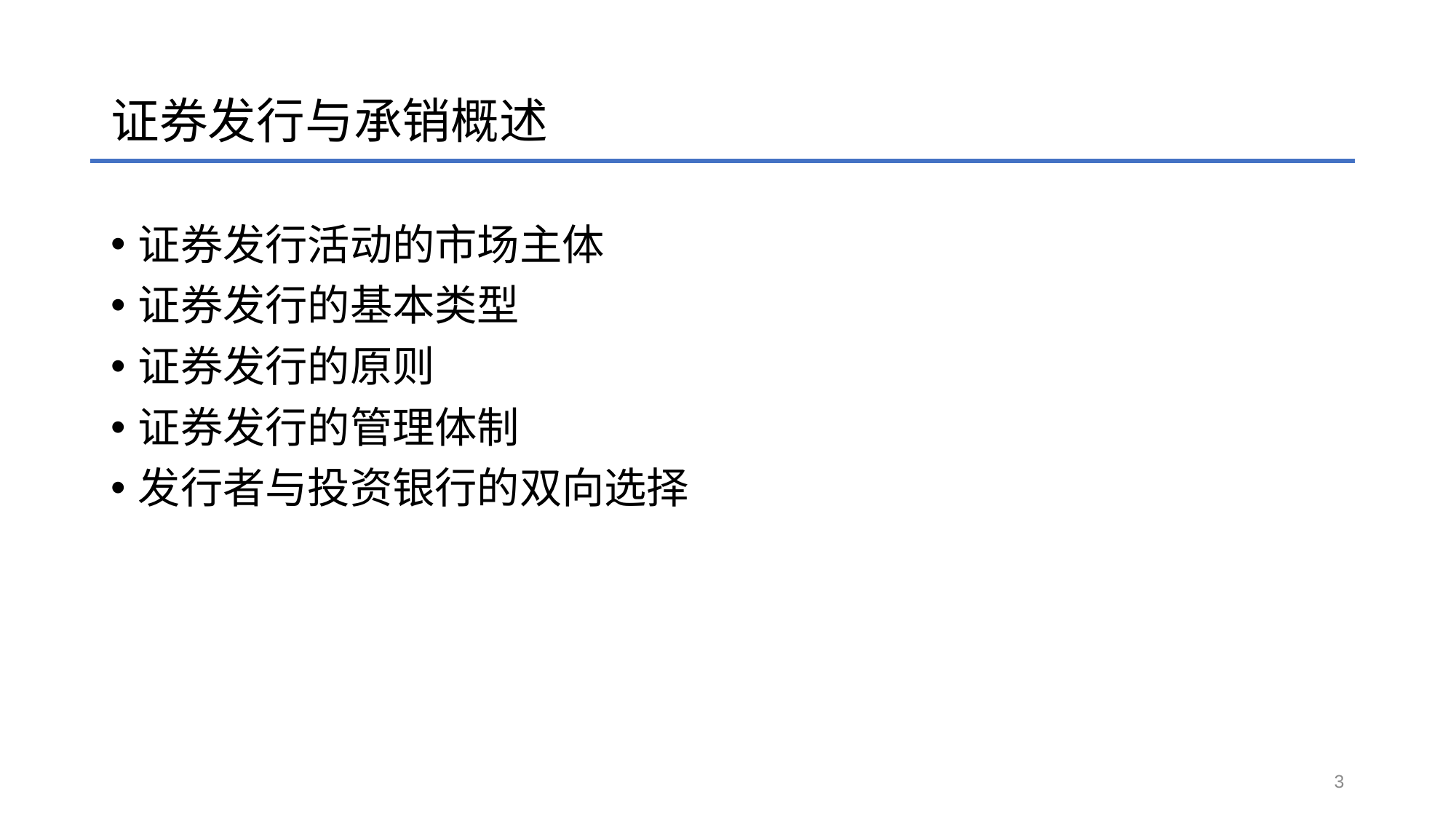

# 证券发行与承销概述
证券发行活动的市场主体
证券发行的基本类型
证券发行的原则
证券发行的管理体制
发行者与投资银行的双向选择
3